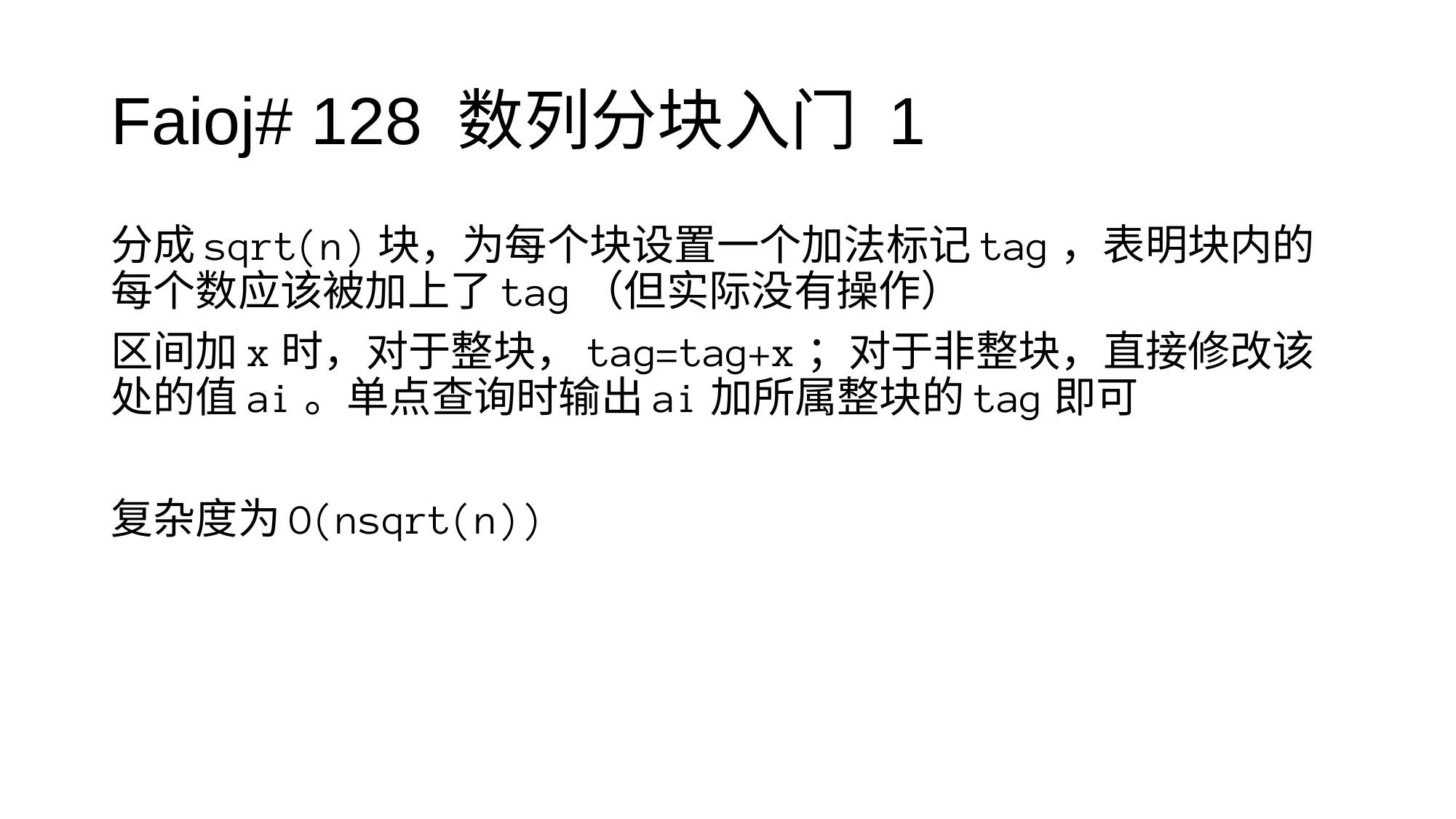

# Faioj# 128 数列分块入门 1
分成sqrt(n)块，为每个块设置一个加法标记tag，表明块内的每个数应该被加上了tag（但实际没有操作）
区间加x时，对于整块，tag=tag+x；对于非整块，直接修改该处的值ai。单点查询时输出ai加所属整块的tag即可

复杂度为O(nsqrt(n))